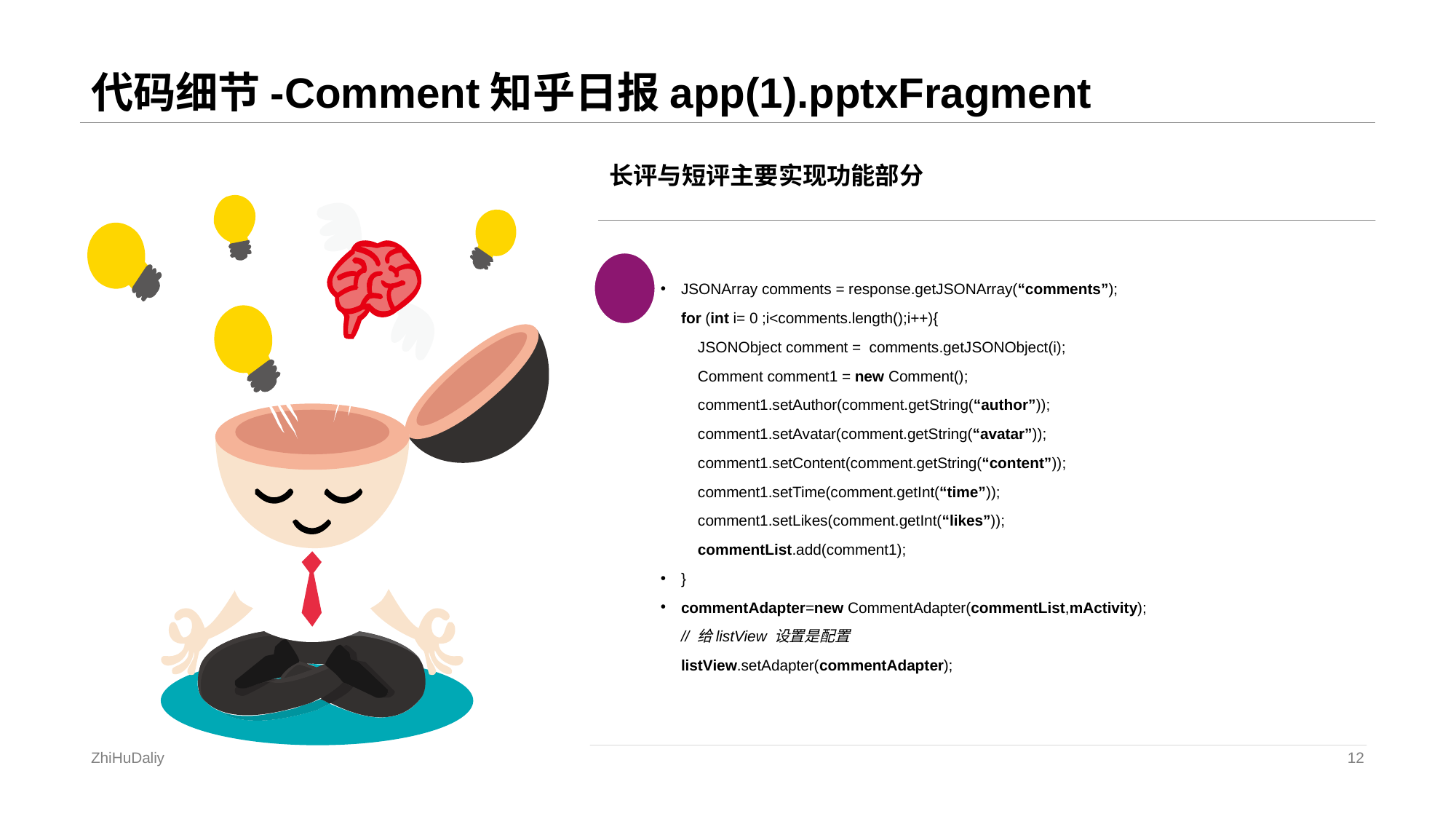

# 代码细节-Comment知乎日报app(1).pptxFragment
长评与短评主要实现功能部分

JSONArray comments = response.getJSONArray(“comments”);
for (int i= 0 ;i<comments.length();i++){
    JSONObject comment =  comments.getJSONObject(i);
    Comment comment1 = new Comment();
    comment1.setAuthor(comment.getString(“author”));
    comment1.setAvatar(comment.getString(“avatar”));
    comment1.setContent(comment.getString(“content”));
    comment1.setTime(comment.getInt(“time”));
    comment1.setLikes(comment.getInt(“likes”));
    commentList.add(comment1);
}
commentAdapter=new CommentAdapter(commentList,mActivity);
// 给listView 设置是配置
listView.setAdapter(commentAdapter);

ZhiHuDaliy
12